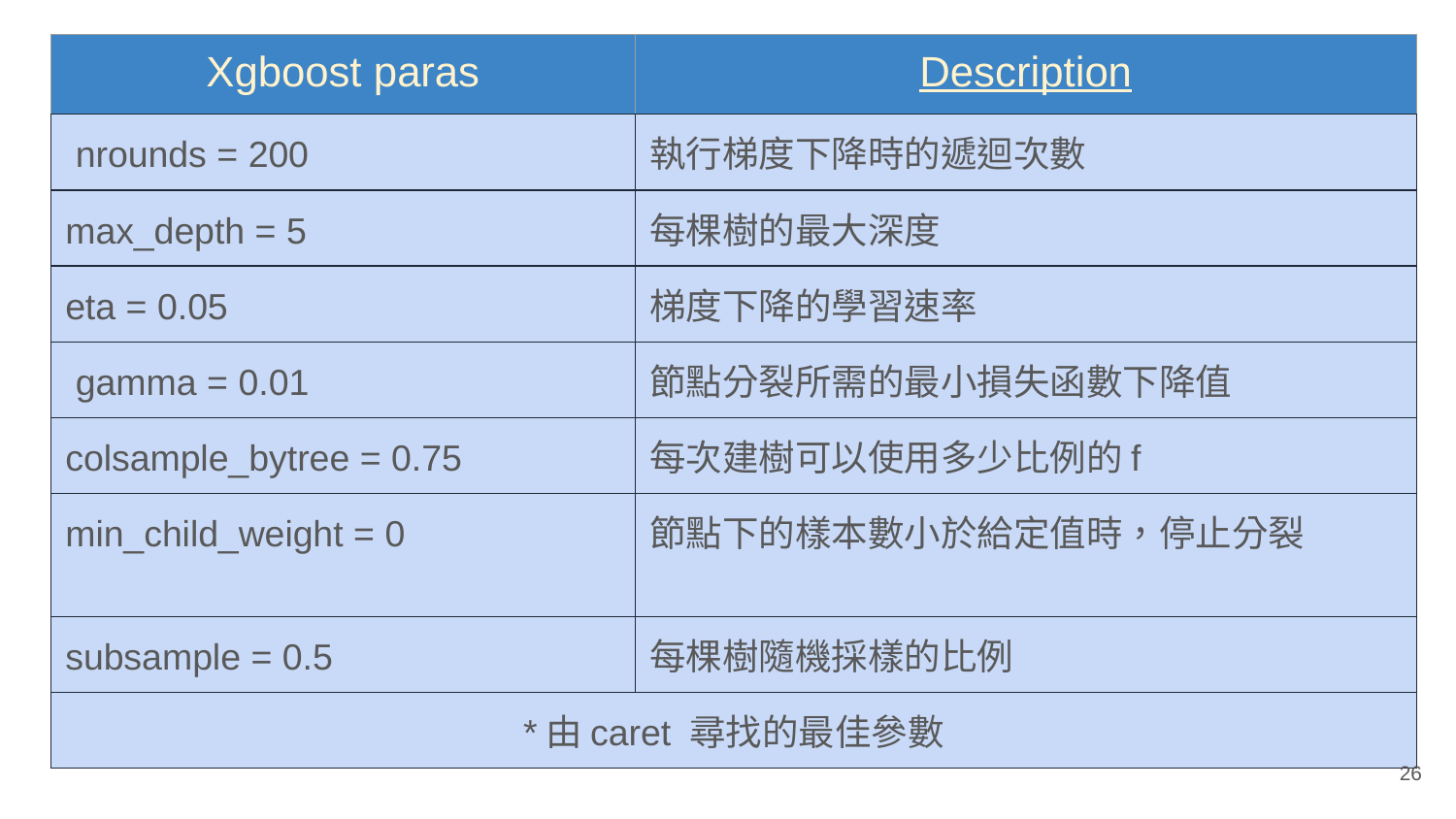

| Xgboost paras | Description |
| --- | --- |
| nrounds = 200 | 執行梯度下降時的遞迴次數 |
| max\_depth = 5 | 每棵樹的最大深度 |
| eta = 0.05 | 梯度下降的學習速率 |
| gamma = 0.01 | 節點分裂所需的最小損失函數下降值 |
| colsample\_bytree = 0.75 | 每次建樹可以使用多少比例的f |
| min\_child\_weight = 0 | 節點下的樣本數小於給定值時，停止分裂 |
| subsample = 0.5 | 每棵樹隨機採樣的比例 |
| \*由caret 尋找的最佳參數 |  |
26